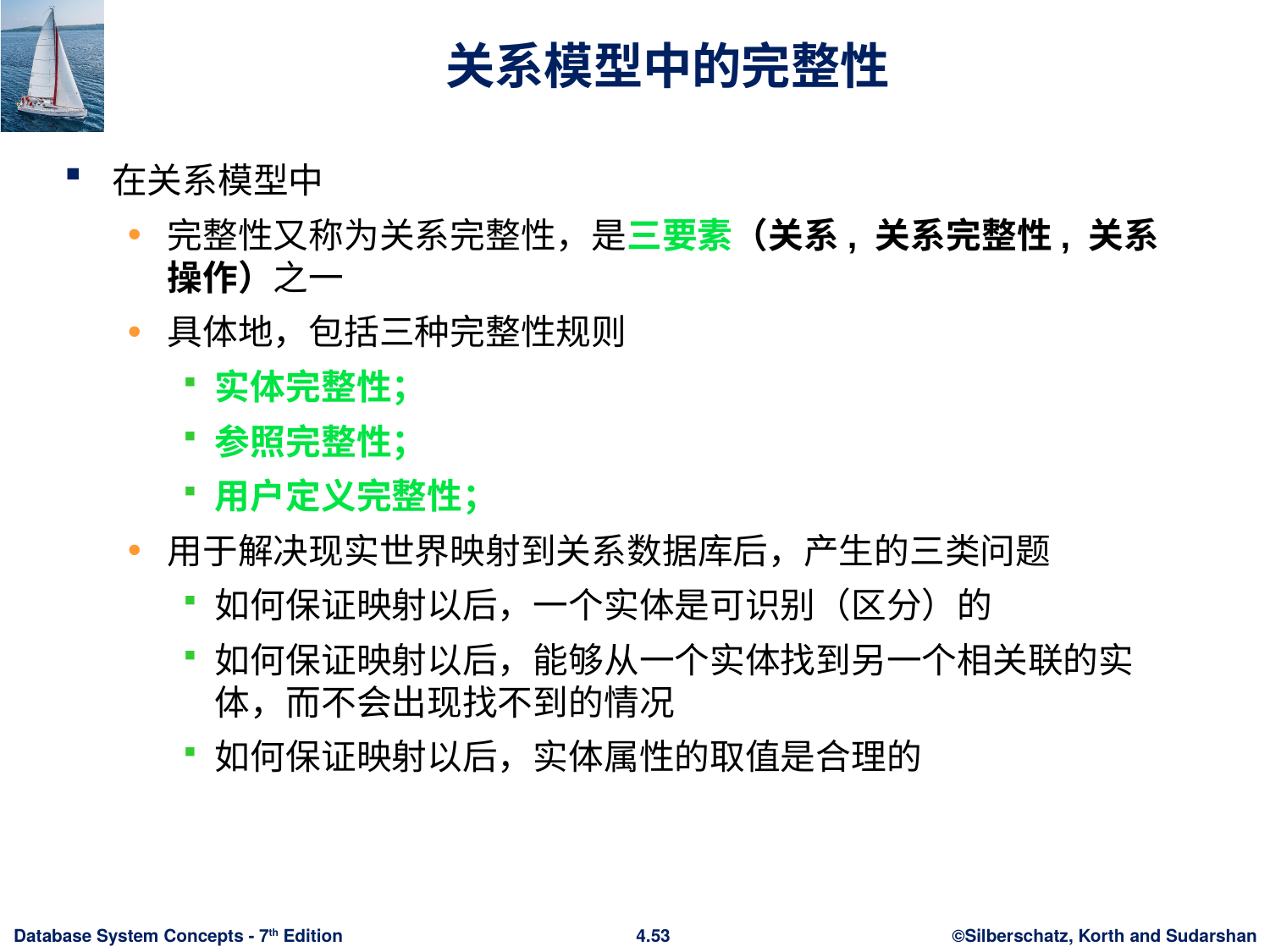

# 关系模型中的完整性
在关系模型中
完整性又称为关系完整性，是三要素（关系, 关系完整性, 关系操作）之一
具体地，包括三种完整性规则
实体完整性；
参照完整性；
用户定义完整性；
用于解决现实世界映射到关系数据库后，产生的三类问题
如何保证映射以后，一个实体是可识别（区分）的
如何保证映射以后，能够从一个实体找到另一个相关联的实体，而不会出现找不到的情况
如何保证映射以后，实体属性的取值是合理的